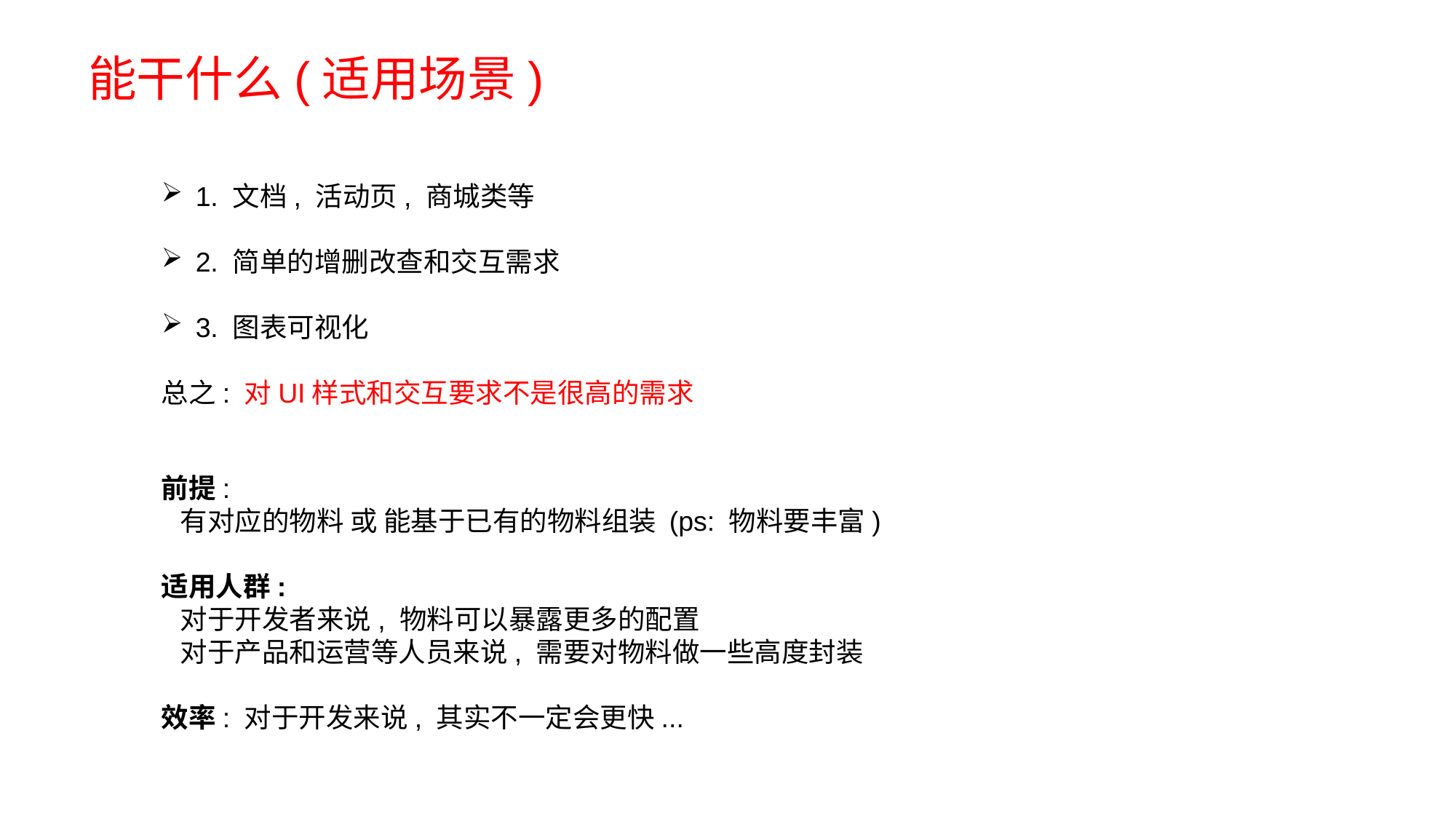

# 能干什么(适用场景)
1. 文档, 活动页, 商城类等

2. 简单的增删改查和交互需求

3. 图表可视化

总之: 对UI样式和交互要求不是很高的需求
前提:
  有对应的物料 或 能基于已有的物料组装 (ps: 物料要丰富)

适用人群:
  对于开发者来说, 物料可以暴露更多的配置
  对于产品和运营等人员来说, 需要对物料做一些高度封装

效率: 对于开发来说, 其实不一定会更快...